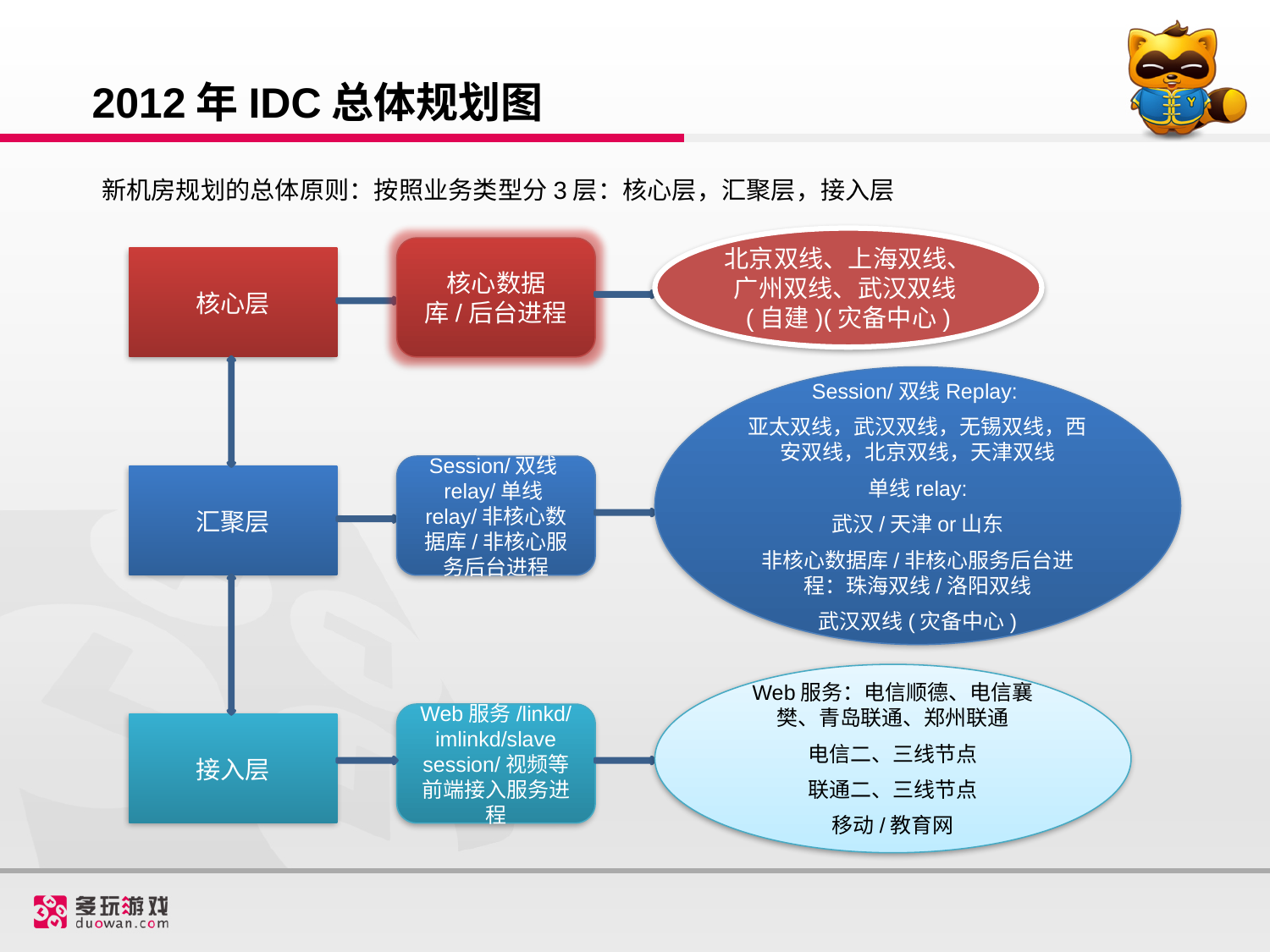

2012年IDC总体规划图
新机房规划的总体原则：按照业务类型分3层：核心层，汇聚层，接入层
北京双线、上海双线、广州双线、武汉双线(自建)(灾备中心)
核心数据库/后台进程
核心层

Session/双线Replay:
亚太双线，武汉双线，无锡双线，西安双线，北京双线，天津双线
单线relay:
武汉/天津or山东
非核心数据库/非核心服务后台进程：珠海双线/洛阳双线
武汉双线(灾备中心)
Session/双线relay/单线relay/非核心数据库/非核心服务后台进程
汇聚层

Web服务：电信顺德、电信襄樊、青岛联通、郑州联通
电信二、三线节点
联通二、三线节点
移动/教育网
Web服务/linkd/imlinkd/slave session/视频等前端接入服务进程
接入层